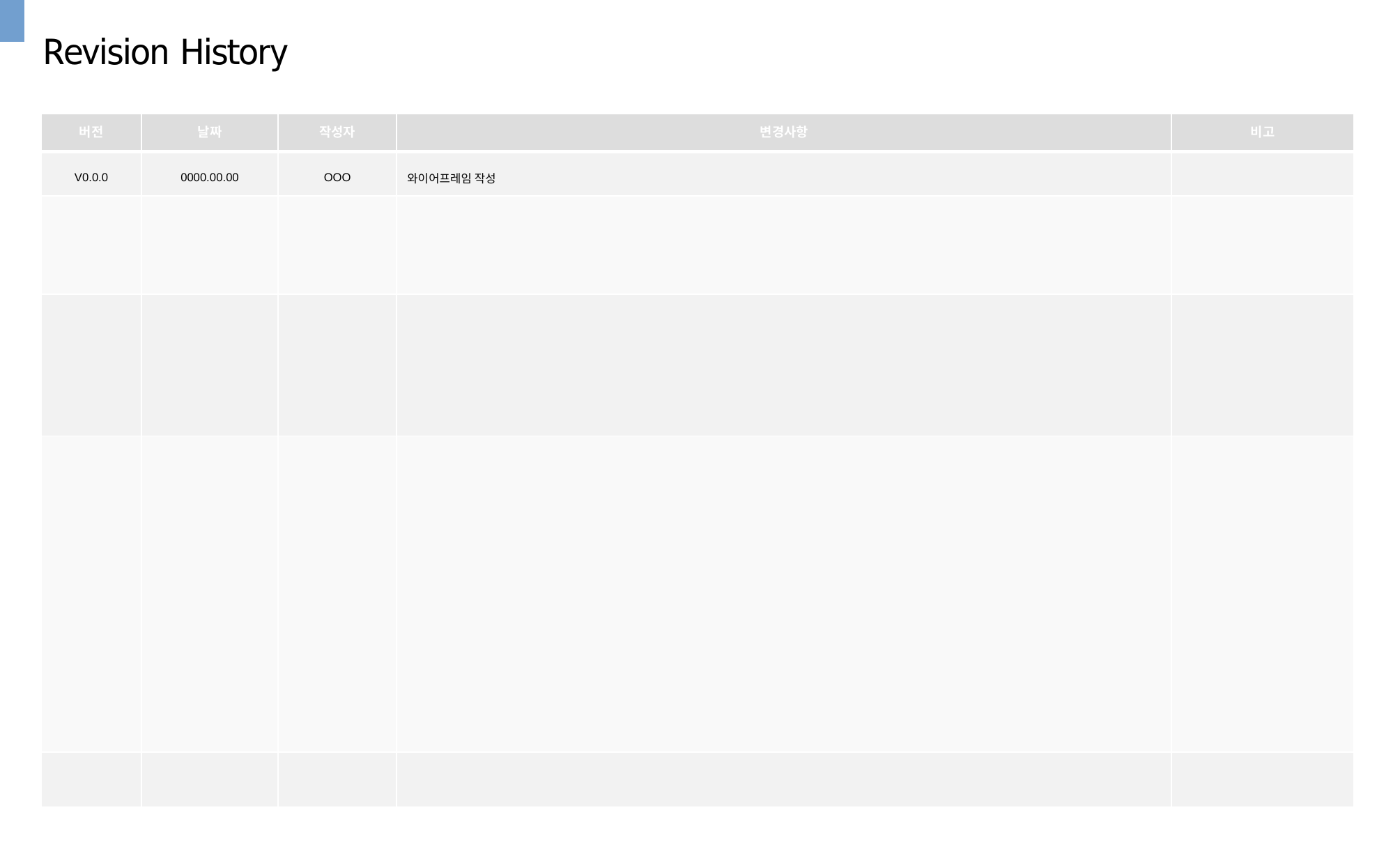

Revision History
| 버전 | 날짜 | 작성자 | 변경사항 | 비고 |
| --- | --- | --- | --- | --- |
| V0.0.0 | 0000.00.00 | OOO | 와이어프레임 작성 |  |
|  |  |  |  |  |
|  |  |  |  |  |
|  |  |  |  |  |
|  |  |  |  |  |